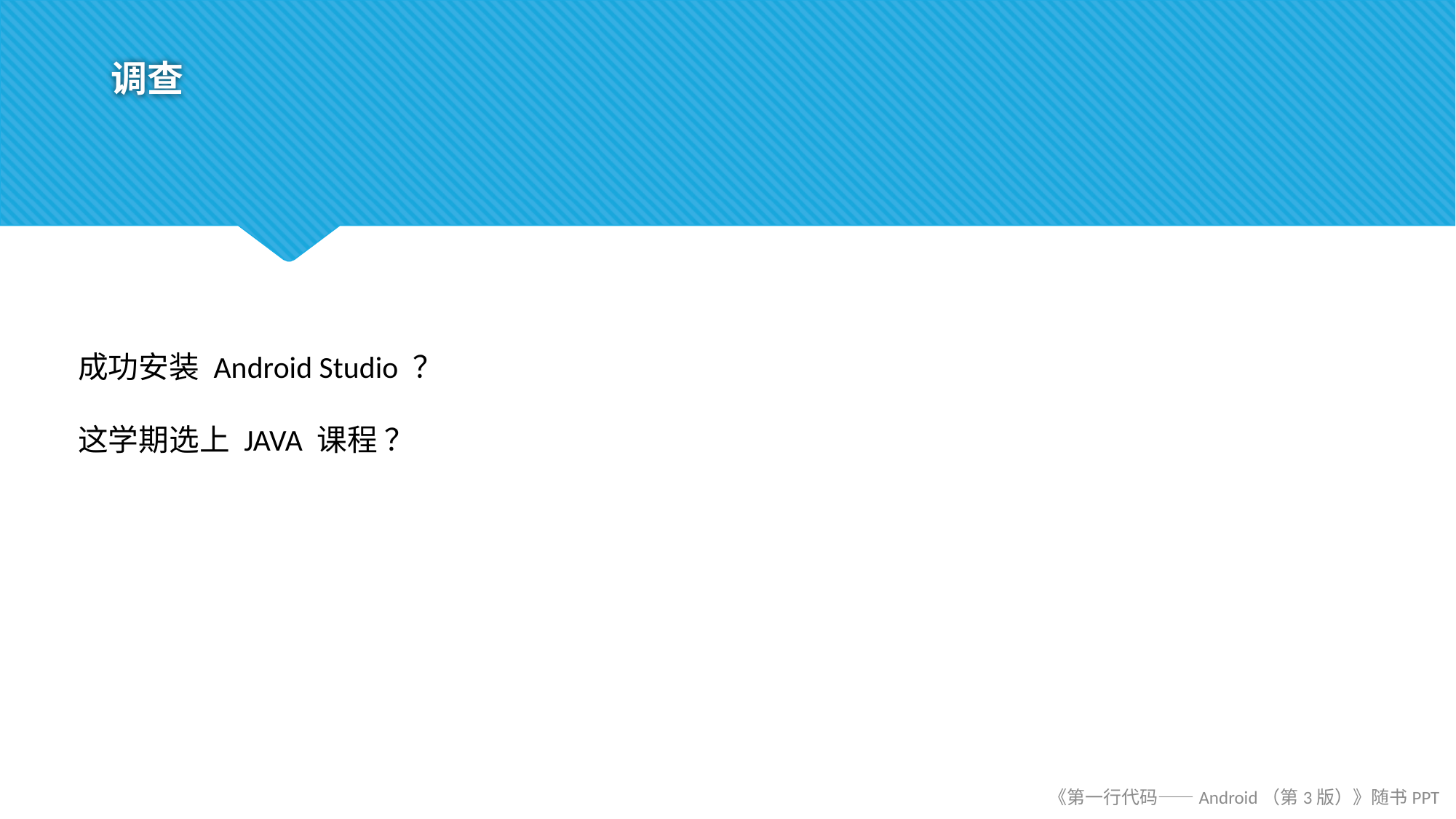

# 调查
成功安装 Android Studio ？

这学期选上 JAVA 课程 ？